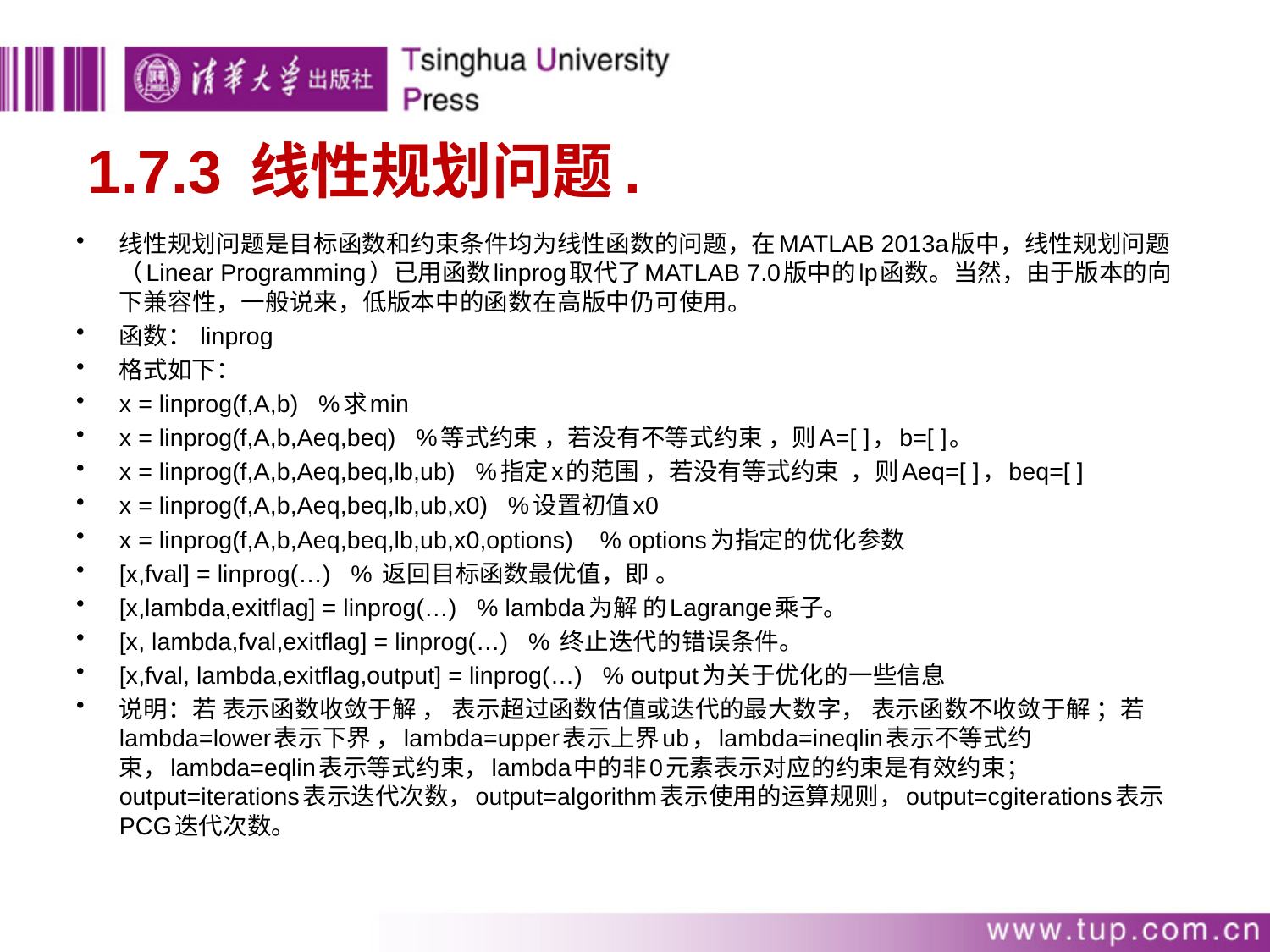

# 1.7.3 线性规划问题.
线性规划问题是目标函数和约束条件均为线性函数的问题，在MATLAB 2013a版中，线性规划问题（Linear Programming）已用函数linprog取代了MATLAB 7.0版中的lp函数。当然，由于版本的向下兼容性，一般说来，低版本中的函数在高版中仍可使用。
函数： linprog
格式如下：
x = linprog(f,A,b)   %求min
x = linprog(f,A,b,Aeq,beq)   %等式约束 ，若没有不等式约束 ，则A=[ ]，b=[ ]。
x = linprog(f,A,b,Aeq,beq,lb,ub)   %指定x的范围 ，若没有等式约束  ，则Aeq=[ ]，beq=[ ]
x = linprog(f,A,b,Aeq,beq,lb,ub,x0)   %设置初值x0
x = linprog(f,A,b,Aeq,beq,lb,ub,x0,options)    % options为指定的优化参数
[x,fval] = linprog(…)   % 返回目标函数最优值，即 。
[x,lambda,exitflag] = linprog(…)   % lambda为解 的Lagrange乘子。
[x, lambda,fval,exitflag] = linprog(…)   % 终止迭代的错误条件。
[x,fval, lambda,exitflag,output] = linprog(…)   % output为关于优化的一些信息
说明：若 表示函数收敛于解 ， 表示超过函数估值或迭代的最大数字， 表示函数不收敛于解 ；若lambda=lower表示下界 ，lambda=upper表示上界ub，lambda=ineqlin表示不等式约束，lambda=eqlin表示等式约束，lambda中的非0元素表示对应的约束是有效约束；output=iterations表示迭代次数，output=algorithm表示使用的运算规则，output=cgiterations表示PCG迭代次数。